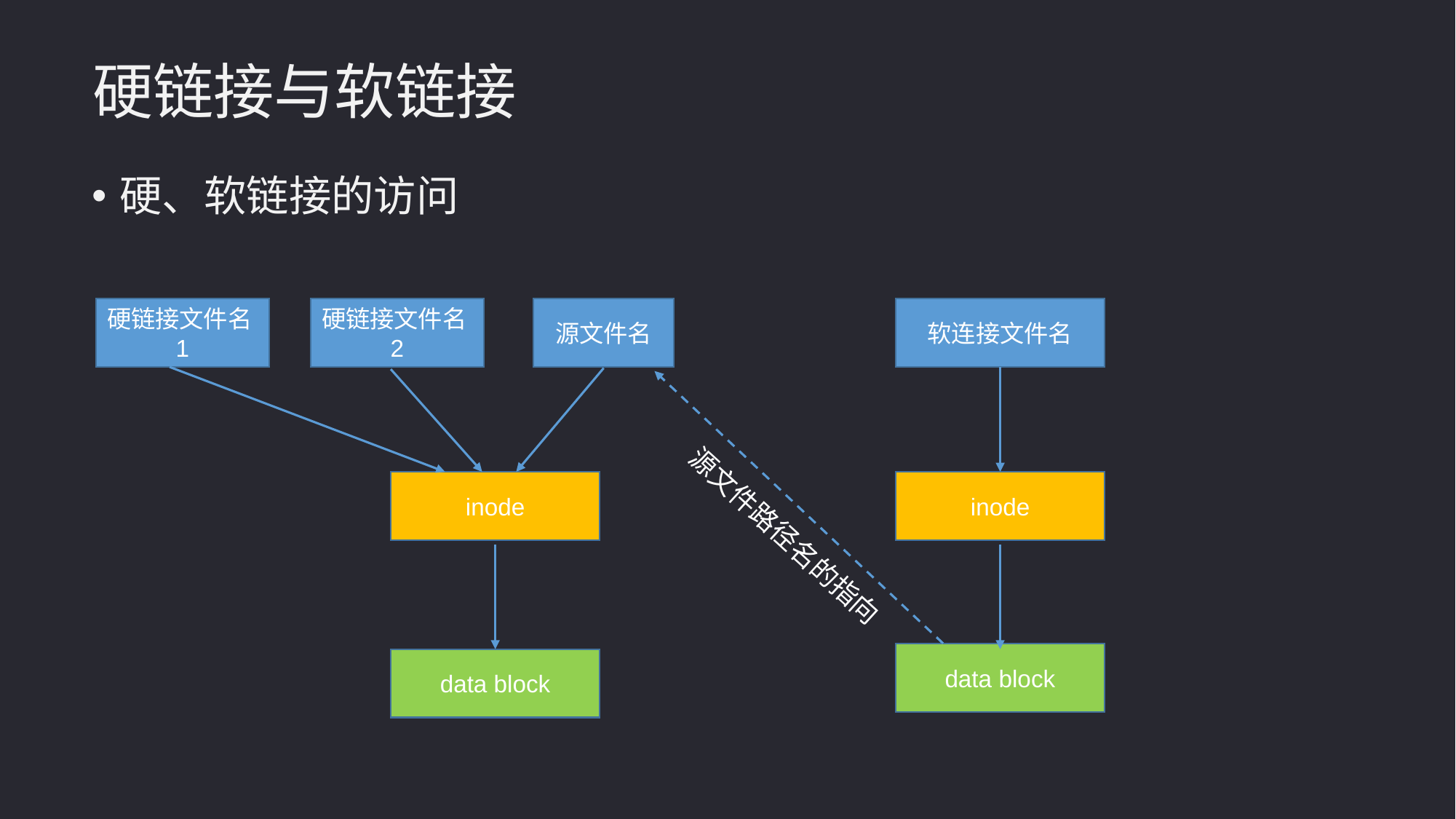

硬链接与软链接
硬、软链接的访问
硬链接文件名1
硬链接文件名2
源文件名
软连接文件名
inode
inode
data block
data block
源文件路径名的指向